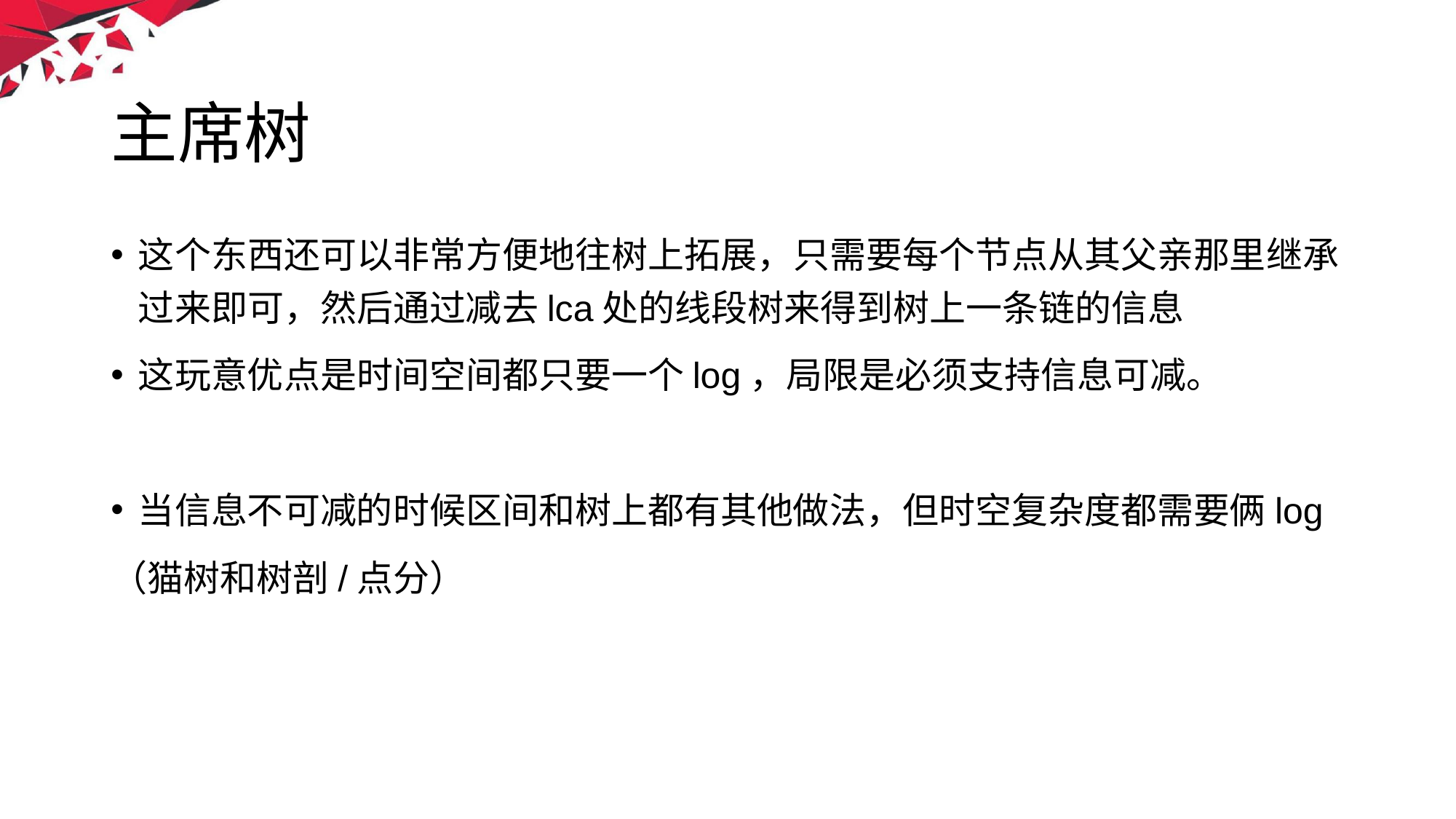

# 主席树
这个东西还可以非常方便地往树上拓展，只需要每个节点从其父亲那里继承过来即可，然后通过减去lca处的线段树来得到树上一条链的信息
这玩意优点是时间空间都只要一个log，局限是必须支持信息可减。

当信息不可减的时候区间和树上都有其他做法，但时空复杂度都需要俩log
（猫树和树剖/点分）